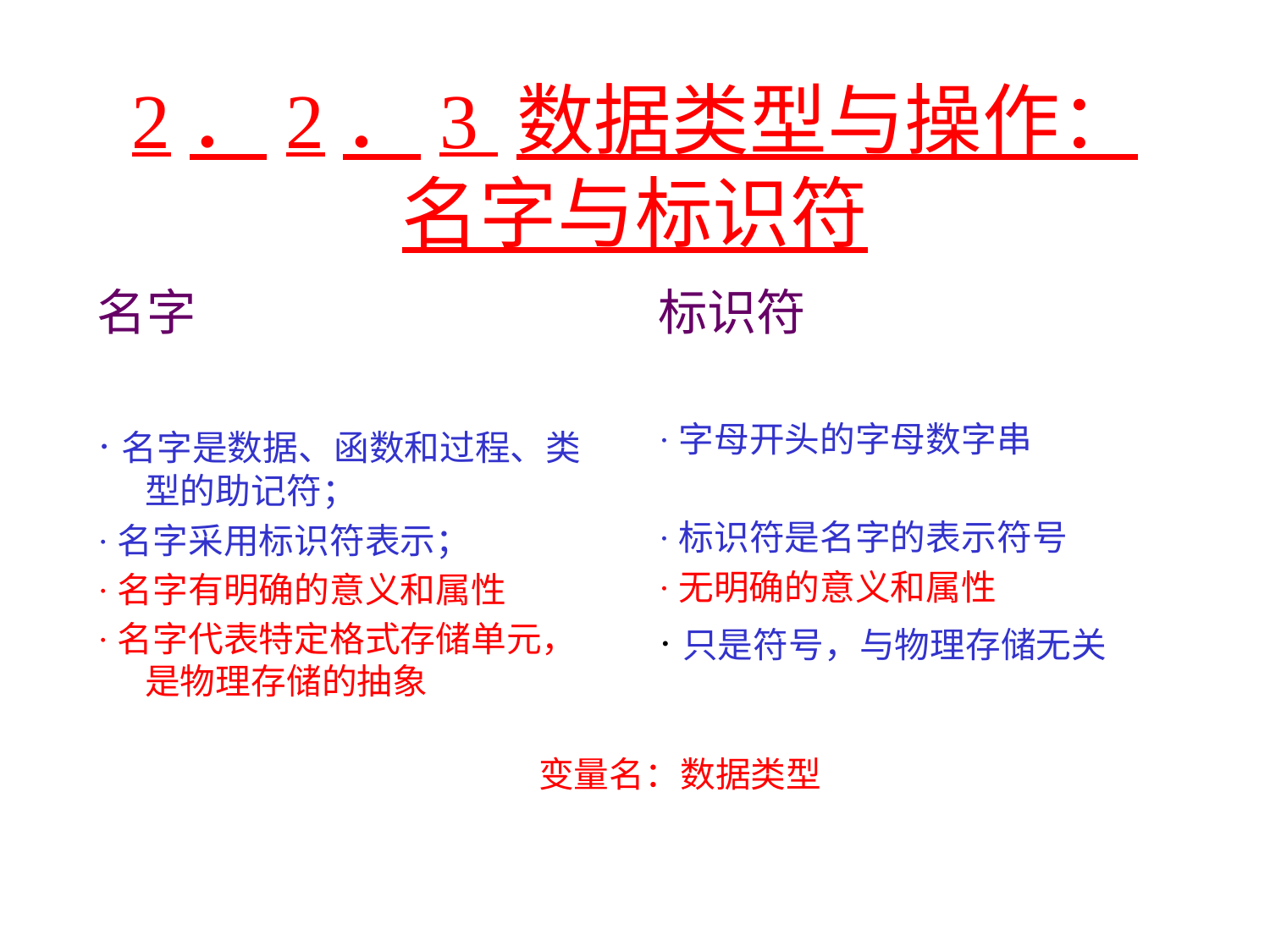

# 2．2．3 数据类型与操作： 名字与标识符
名字

·名字是数据、函数和过程、类型的助记符；
·名字采用标识符表示；
·名字有明确的意义和属性
·名字代表特定格式存储单元，是物理存储的抽象
标识符

·字母开头的字母数字串

·标识符是名字的表示符号
·无明确的意义和属性
·只是符号，与物理存储无关

变量名：数据类型